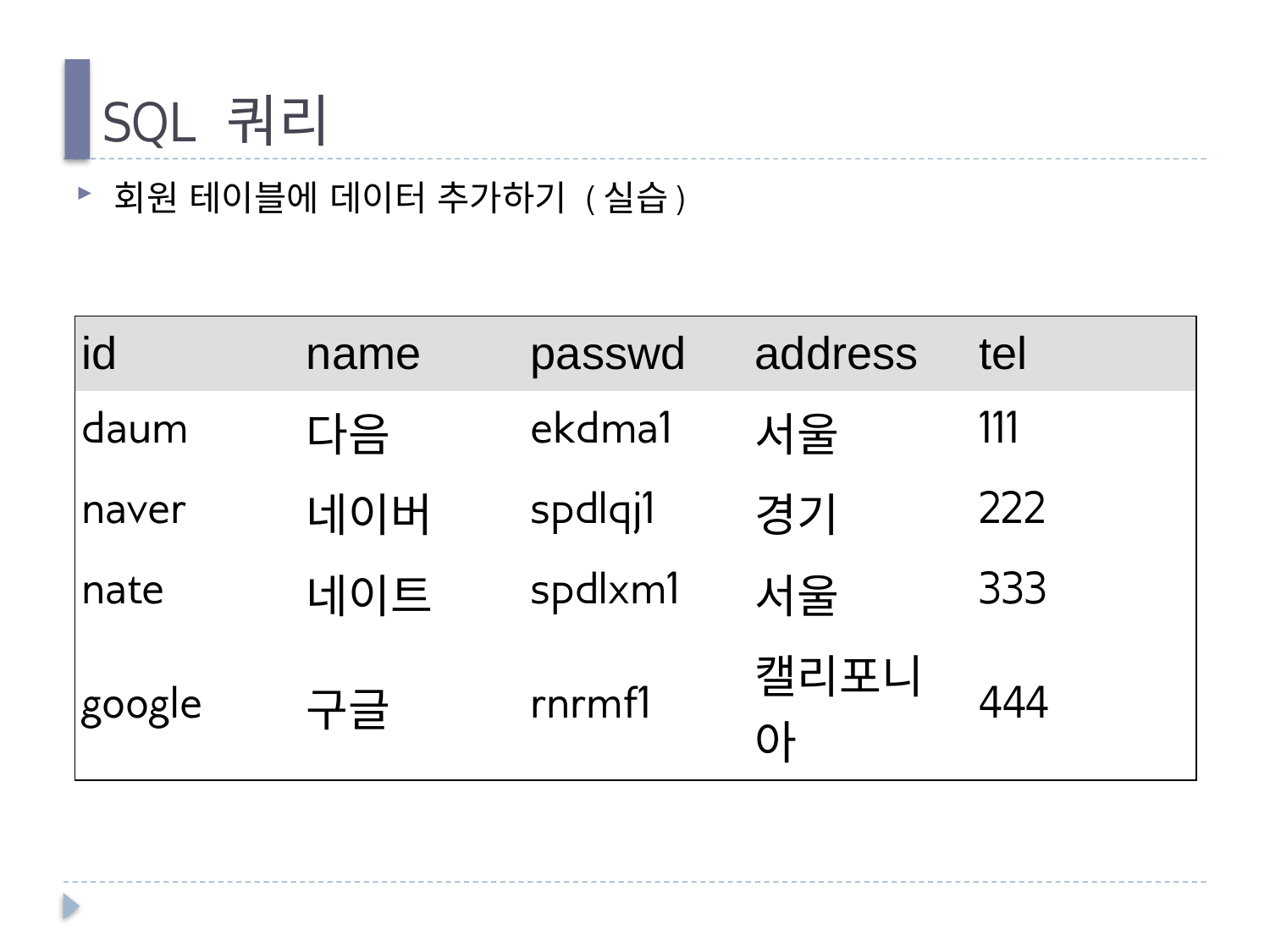

# SQL 쿼리
회원 테이블에 데이터 추가하기 (실습)

| id | name | passwd | address | tel |
| --- | --- | --- | --- | --- |
| daum | 다음 | ekdma1 | 서울 | 111 |
| naver | 네이버 | spdlqj1 | 경기 | 222 |
| nate | 네이트 | spdlxm1 | 서울 | 333 |
| google | 구글 | rnrmf1 | 캘리포니아 | 444 |